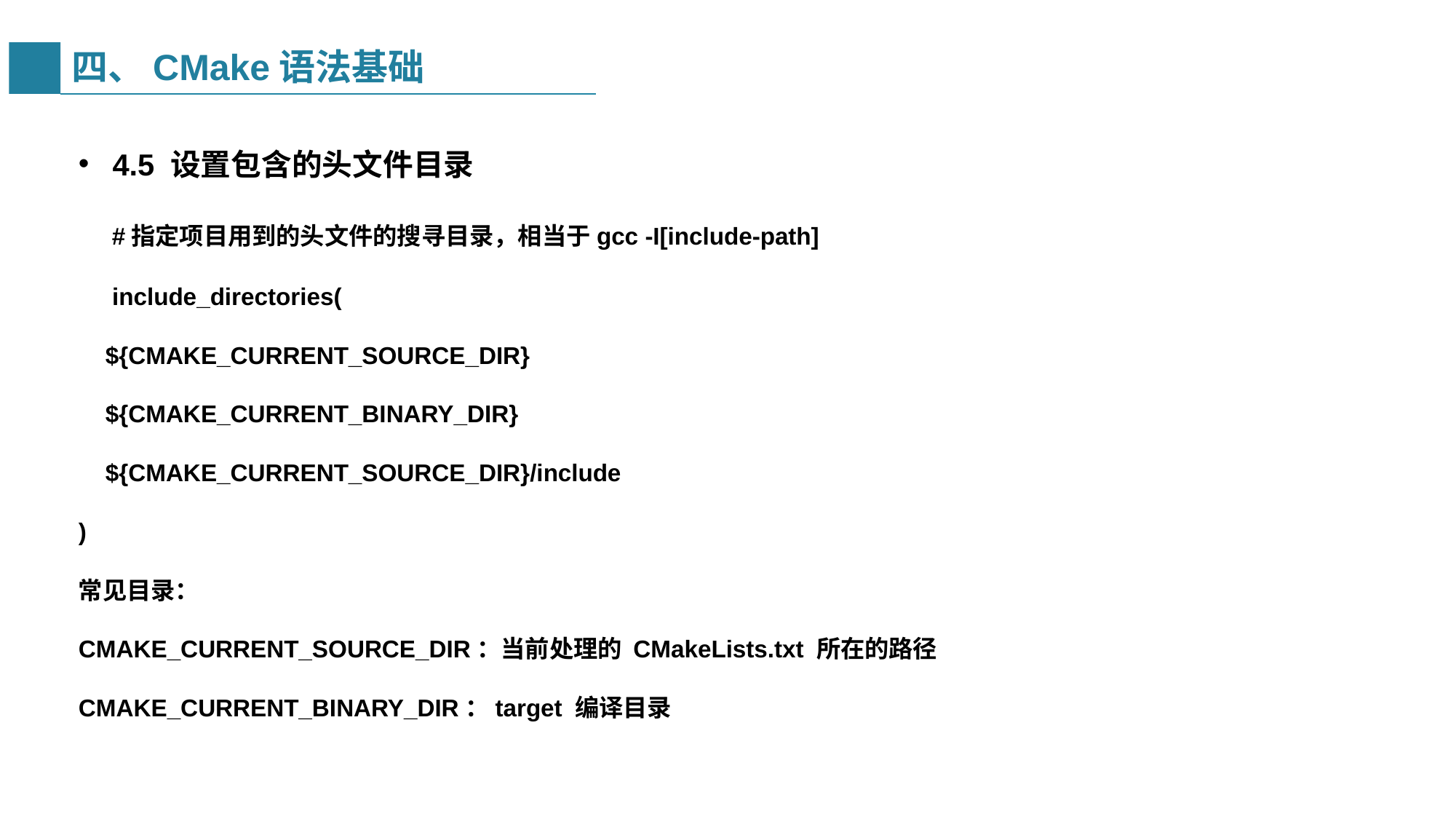

# 四、CMake语法基础
4.5 设置包含的头文件目录
    #指定项目用到的头文件的搜寻目录，相当于gcc -I[include-path]
     include_directories(
    ${CMAKE_CURRENT_SOURCE_DIR}
    ${CMAKE_CURRENT_BINARY_DIR}
    ${CMAKE_CURRENT_SOURCE_DIR}/include
)
常见目录：
CMAKE_CURRENT_SOURCE_DIR：当前处理的 CMakeLists.txt 所在的路径
CMAKE_CURRENT_BINARY_DIR：target 编译目录

16